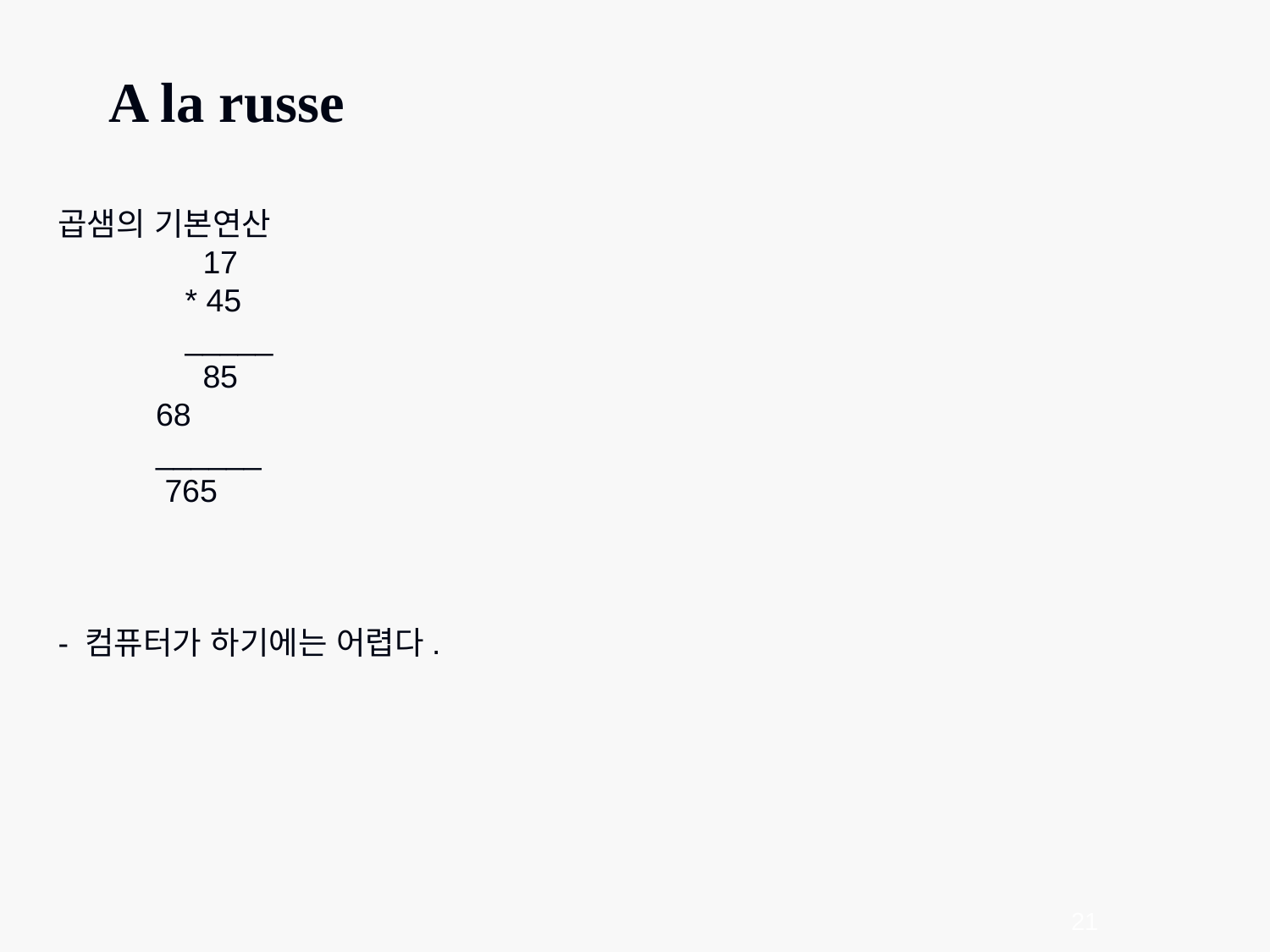

A la russe
곱샘의 기본연산
	  17
	* 45
	_____
	  85
           68
           ______
            765

- 컴퓨터가 하기에는 어렵다.

21